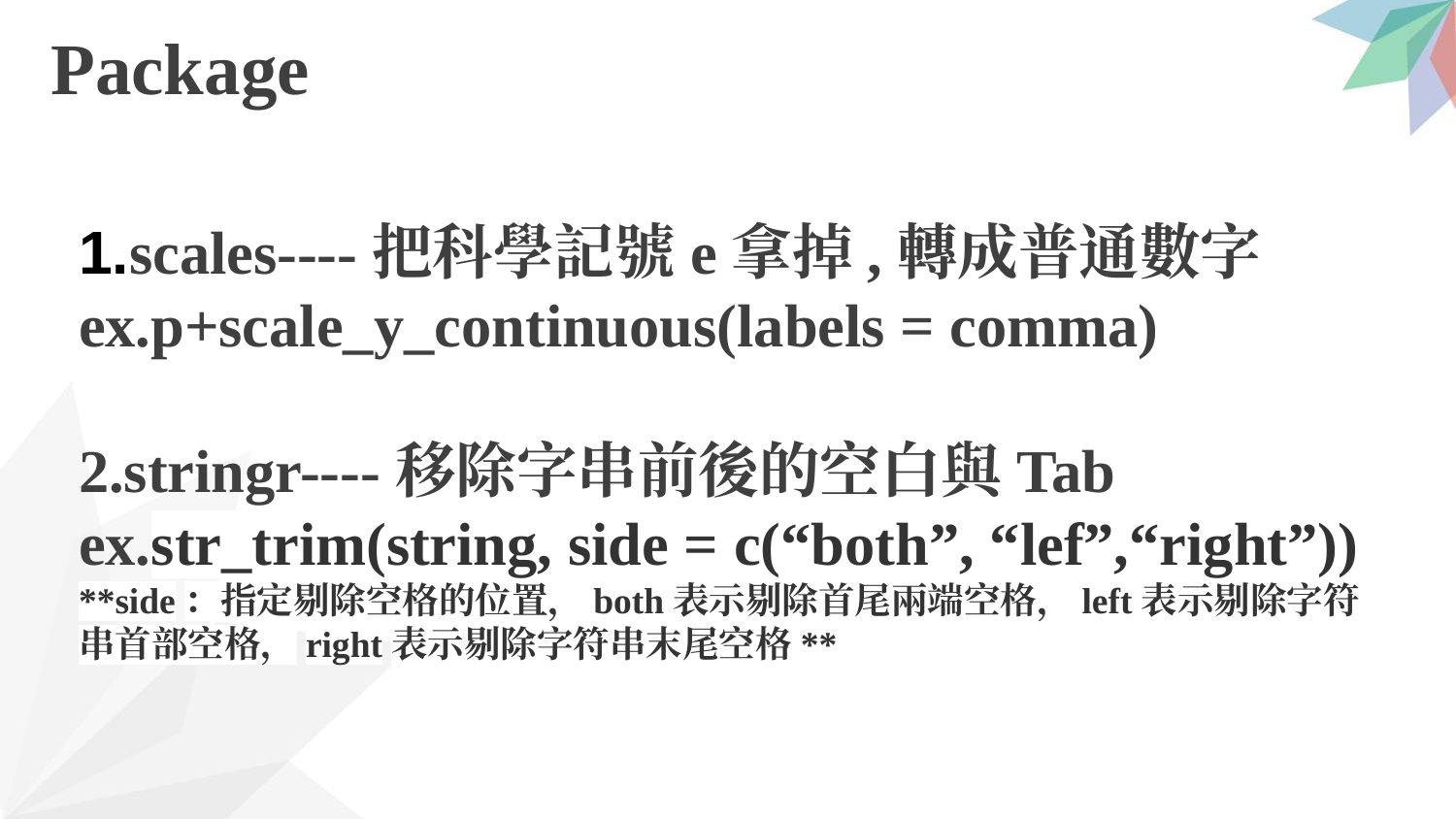

Package

1.scales----把科學記號e拿掉,轉成普通數字
ex.p+scale_y_continuous(labels = comma)

2.stringr----移除字串前後的空白與Tab
ex.str_trim(string, side = c(“both”, “lef”,“right”))
**side：指定剔除空格的位置，both表示剔除首尾兩端空格，left表示剔除字符串首部空格，right表示剔除字符串末尾空格**